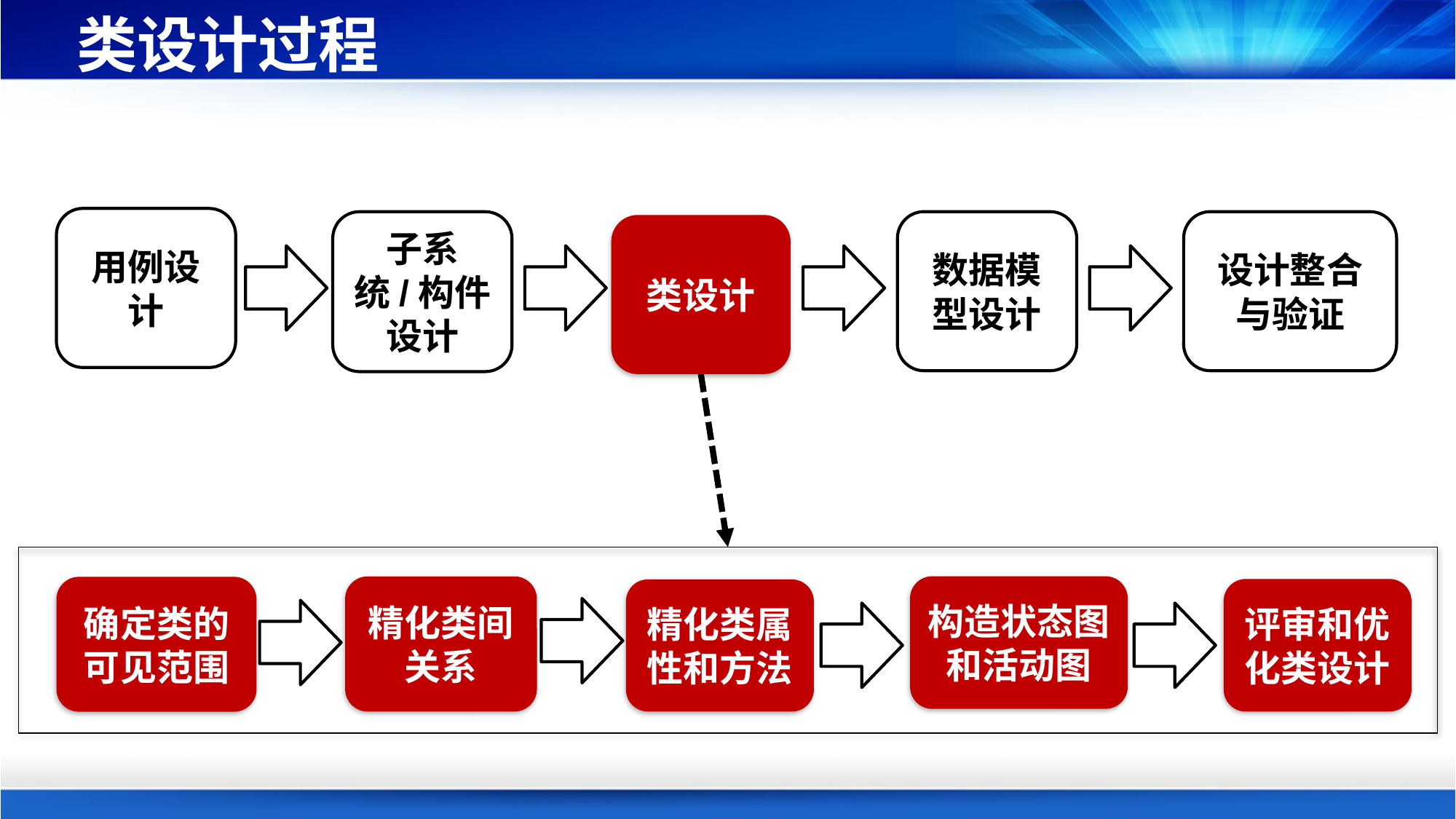

# 类设计过程
用例设计
数据模型设计
设计整合与验证
子系统/构件设计
类设计

构造状态图和活动图
精化类间关系
确定类的可见范围
评审和优化类设计
精化类属性和方法